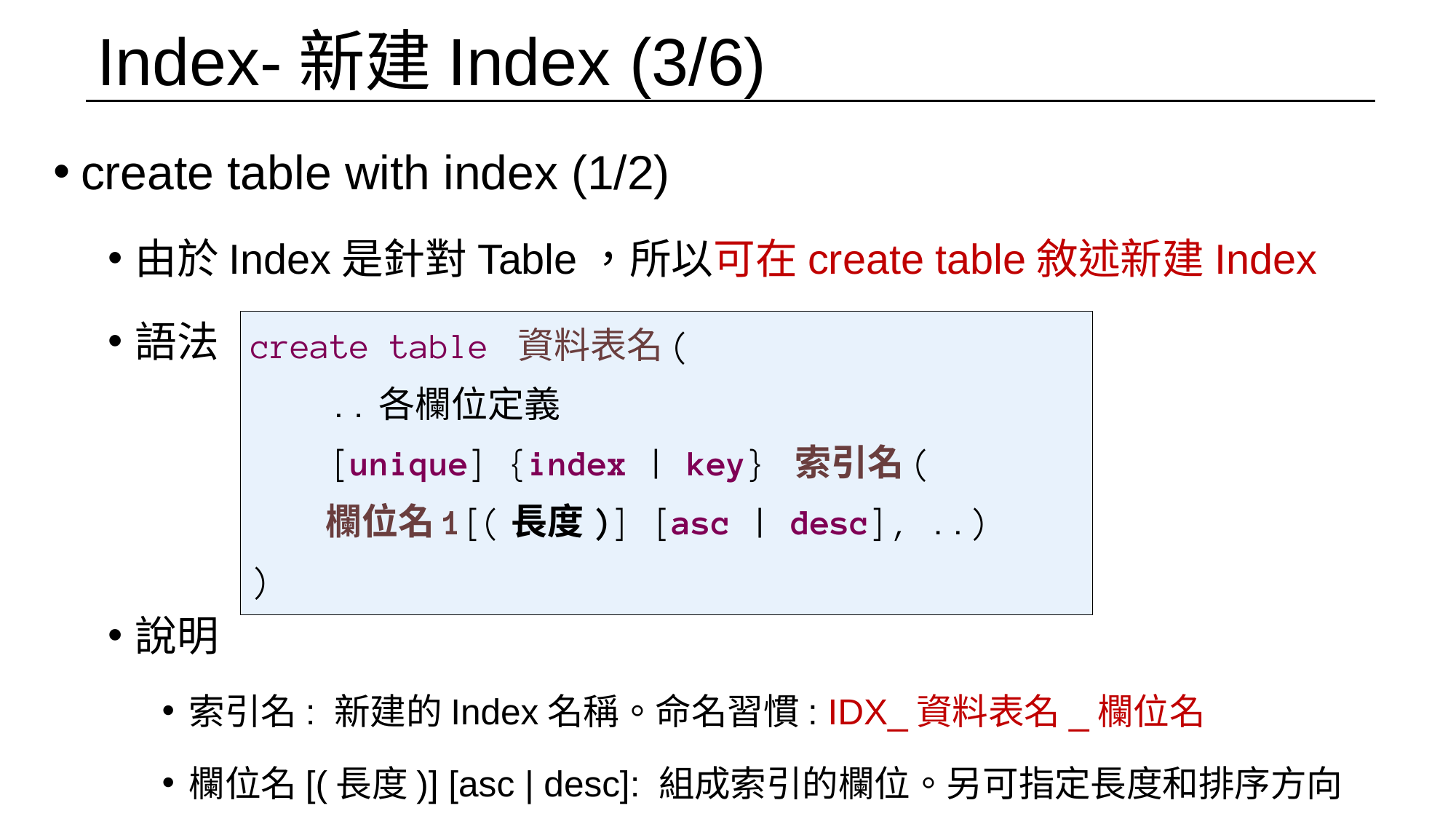

# Index-新建Index (3/6)
create table with index (1/2)
由於Index是針對Table，所以可在create table敘述新建Index
語法

說明
索引名: 新建的Index名稱。命名習慣: IDX_資料表名_欄位名
欄位名[(長度)] [asc | desc]: 組成索引的欄位。另可指定長度和排序方向
create table 資料表名(
    ..各欄位定義
    [unique] {index | key} 索引名(
        欄位名1[(長度)] [asc | desc], ..)
)